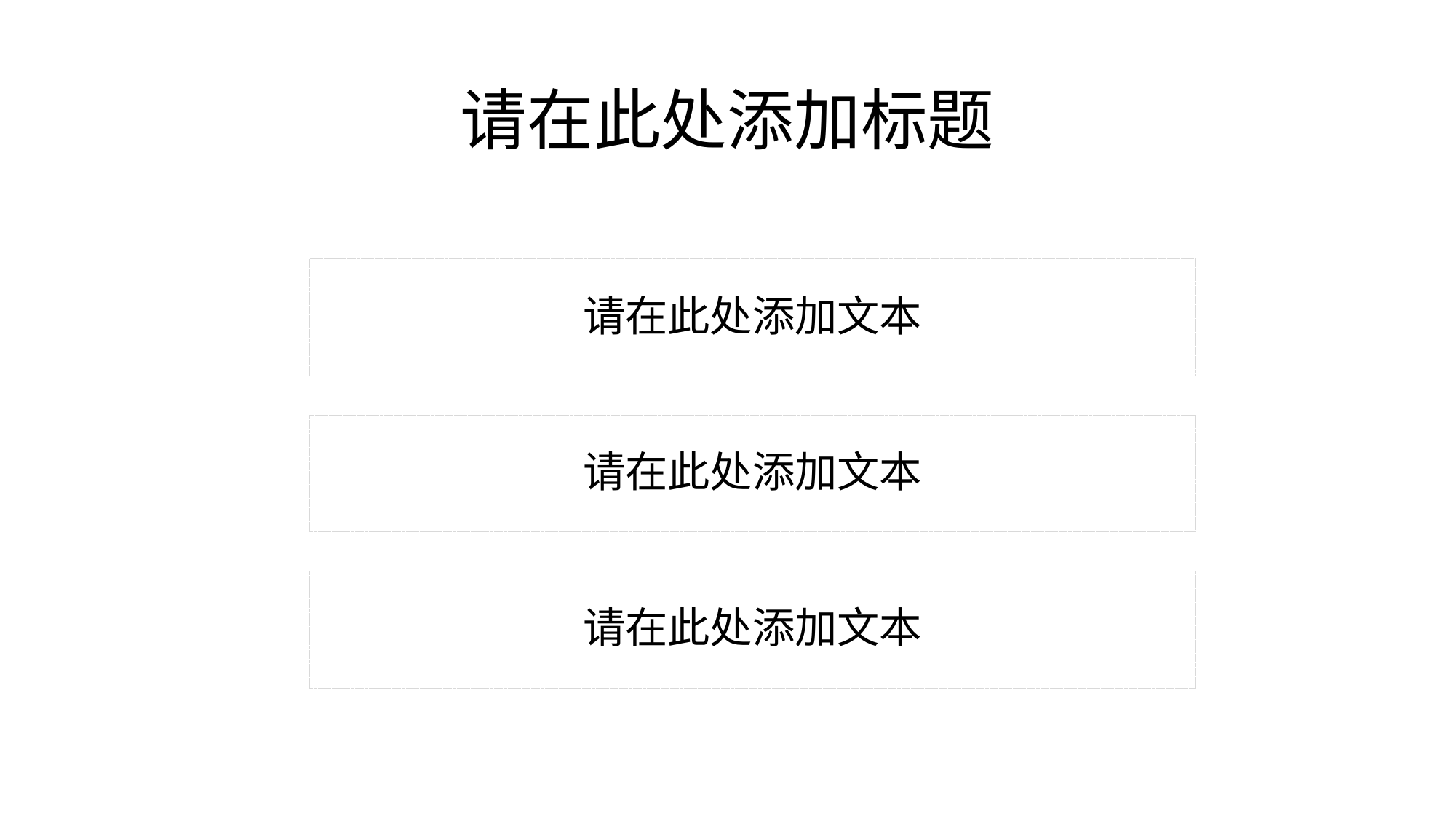

请在此处添加标题
请在此处添加文本
请在此处添加文本
请在此处添加文本